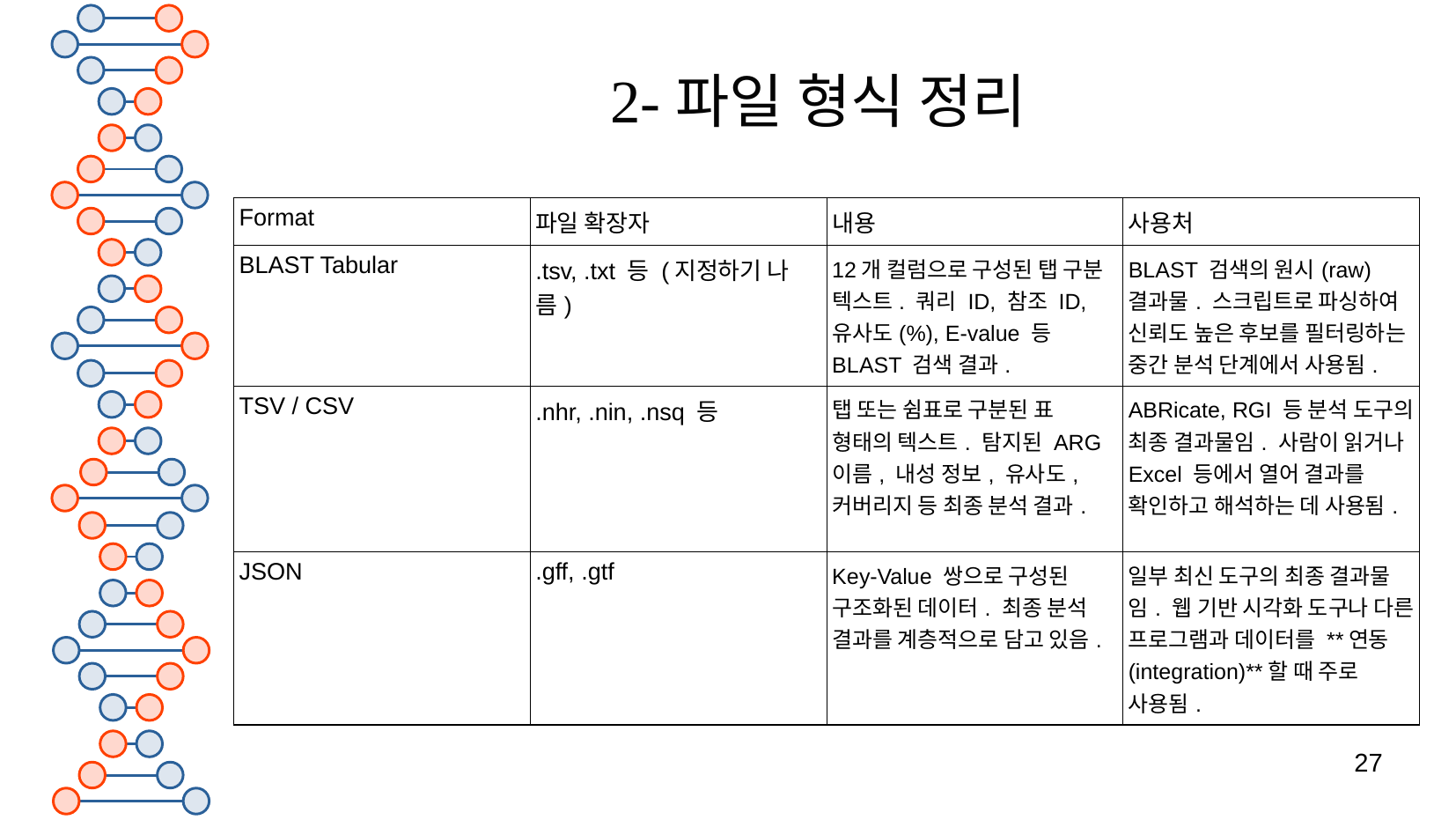

# 2-파일 형식 정리
| Format | 파일 확장자 | 내용 | 사용처 |
| --- | --- | --- | --- |
| BLAST Tabular | .tsv, .txt 등 (지정하기 나름) | 12개 컬럼으로 구성된 탭 구분 텍스트. 쿼리 ID, 참조 ID, 유사도(%), E-value 등 BLAST 검색 결과. | BLAST 검색의 원시(raw) 결과물. 스크립트로 파싱하여 신뢰도 높은 후보를 필터링하는 중간 분석 단계에서 사용됨. |
| TSV / CSV | .nhr, .nin, .nsq 등 | 탭 또는 쉼표로 구분된 표 형태의 텍스트. 탐지된 ARG 이름, 내성 정보, 유사도, 커버리지 등 최종 분석 결과. | ABRicate, RGI 등 분석 도구의 최종 결과물임. 사람이 읽거나 Excel 등에서 열어 결과를 확인하고 해석하는 데 사용됨. |
| JSON | .gff, .gtf | Key-Value 쌍으로 구성된 구조화된 데이터. 최종 분석 결과를 계층적으로 담고 있음. | 일부 최신 도구의 최종 결과물임. 웹 기반 시각화 도구나 다른 프로그램과 데이터를 \*\*연동(integration)\*\*할 때 주로 사용됨. |
27